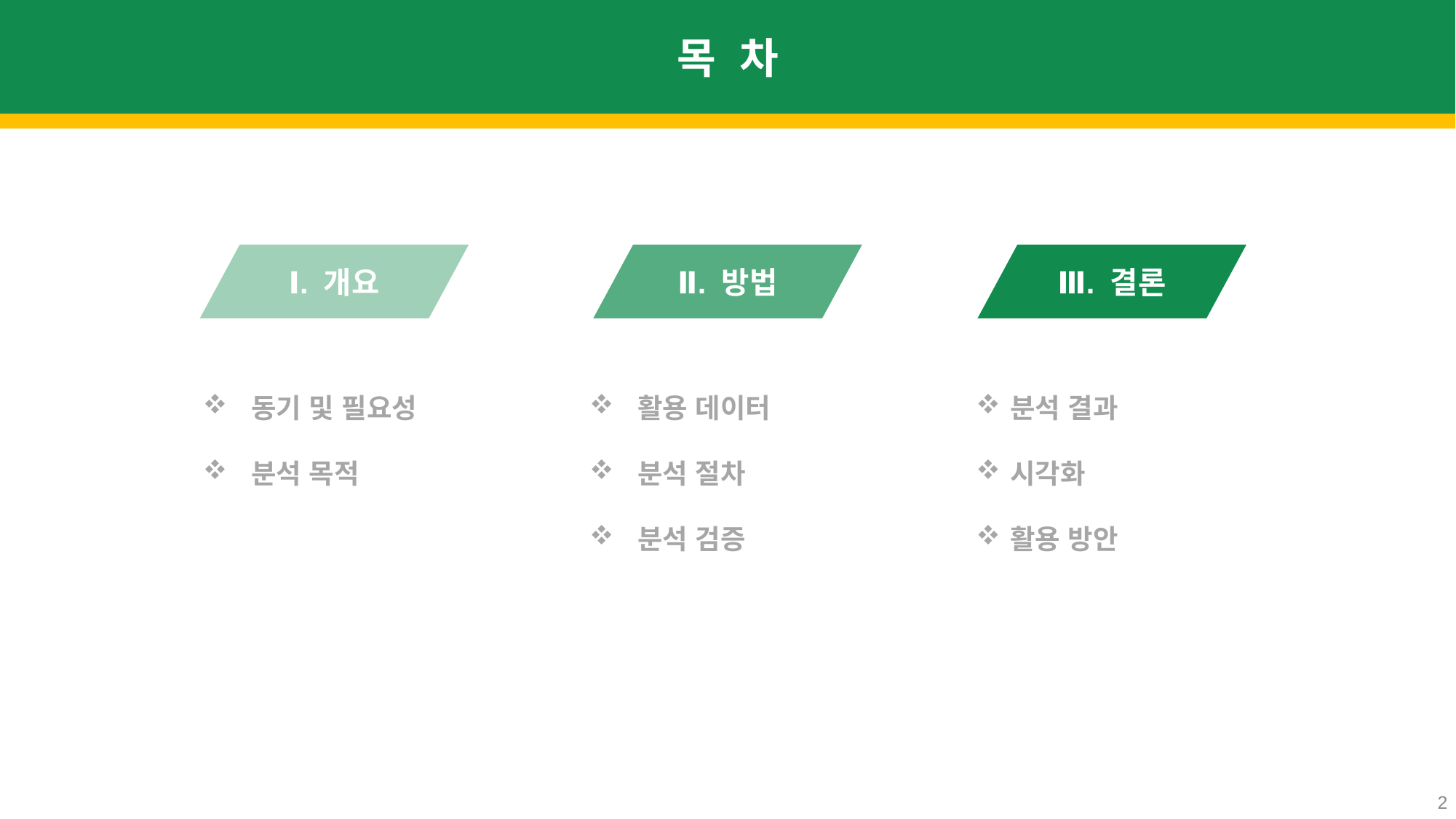

목  차
Ⅰ. 개요
Ⅱ. 방법
Ⅲ. 결론
 동기 및 필요성
 분석 목적

 활용 데이터
 분석 절차
 분석 검증

분석 결과
시각화
활용 방안
2